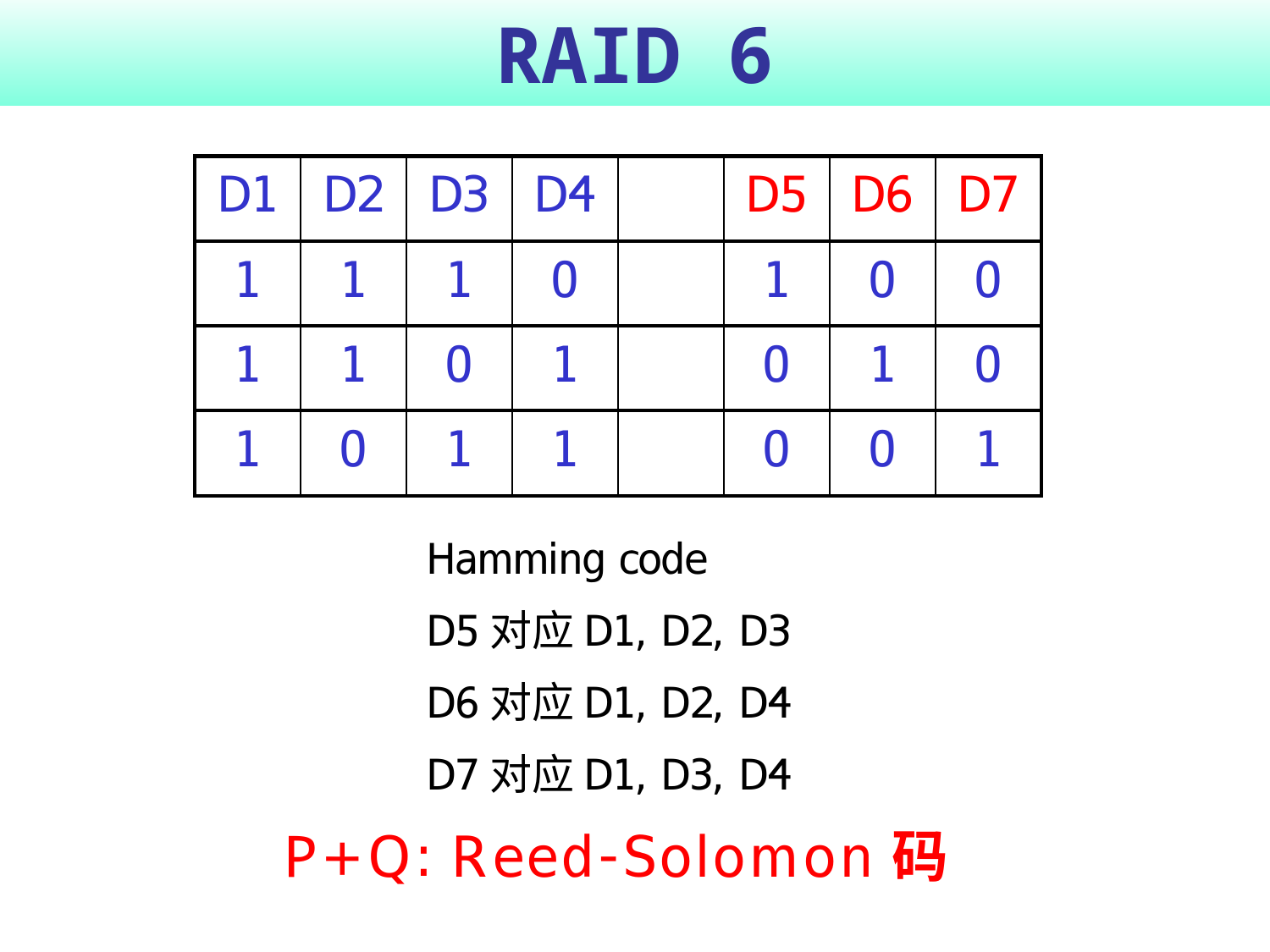

# RAID 6
| D1 | D2 | D3 | D4 |  | D5 | D6 | D7 |
| --- | --- | --- | --- | --- | --- | --- | --- |
| 1 | 1 | 1 | 0 |  | 1 | 0 | 0 |
| 1 | 1 | 0 | 1 |  | 0 | 1 | 0 |
| 1 | 0 | 1 | 1 |  | 0 | 0 | 1 |
Hamming code
D5对应D1, D2, D3
D6对应D1, D2, D4
D7对应D1, D3, D4
P+Q: Reed-Solomon码